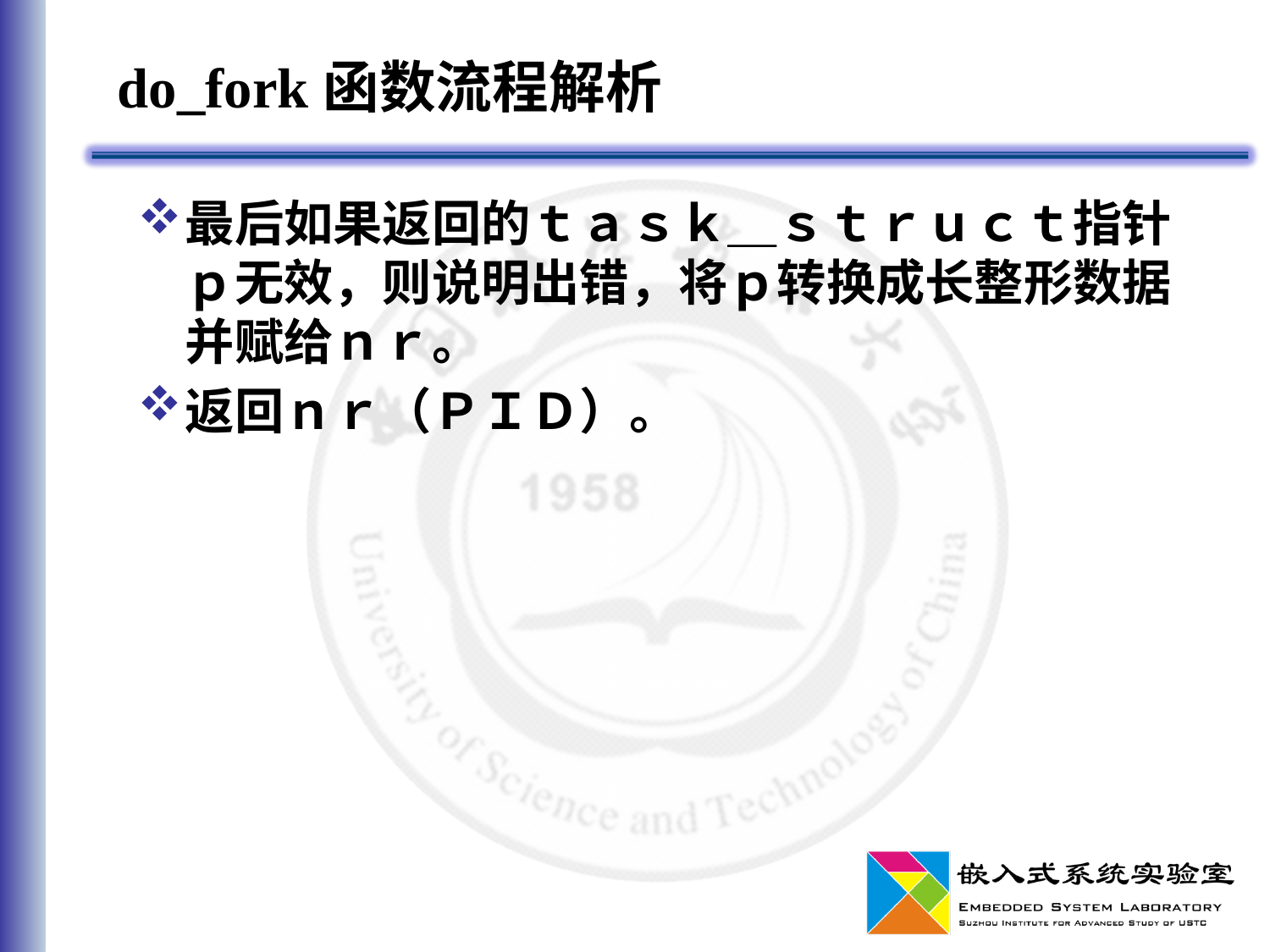

# do_fork函数流程解析
最后如果返回的ｔａｓｋ＿ｓｔｒｕｃｔ指针ｐ无效，则说明出错，将ｐ转换成长整形数据并赋给ｎｒ。
返回ｎｒ（ＰＩＤ）。